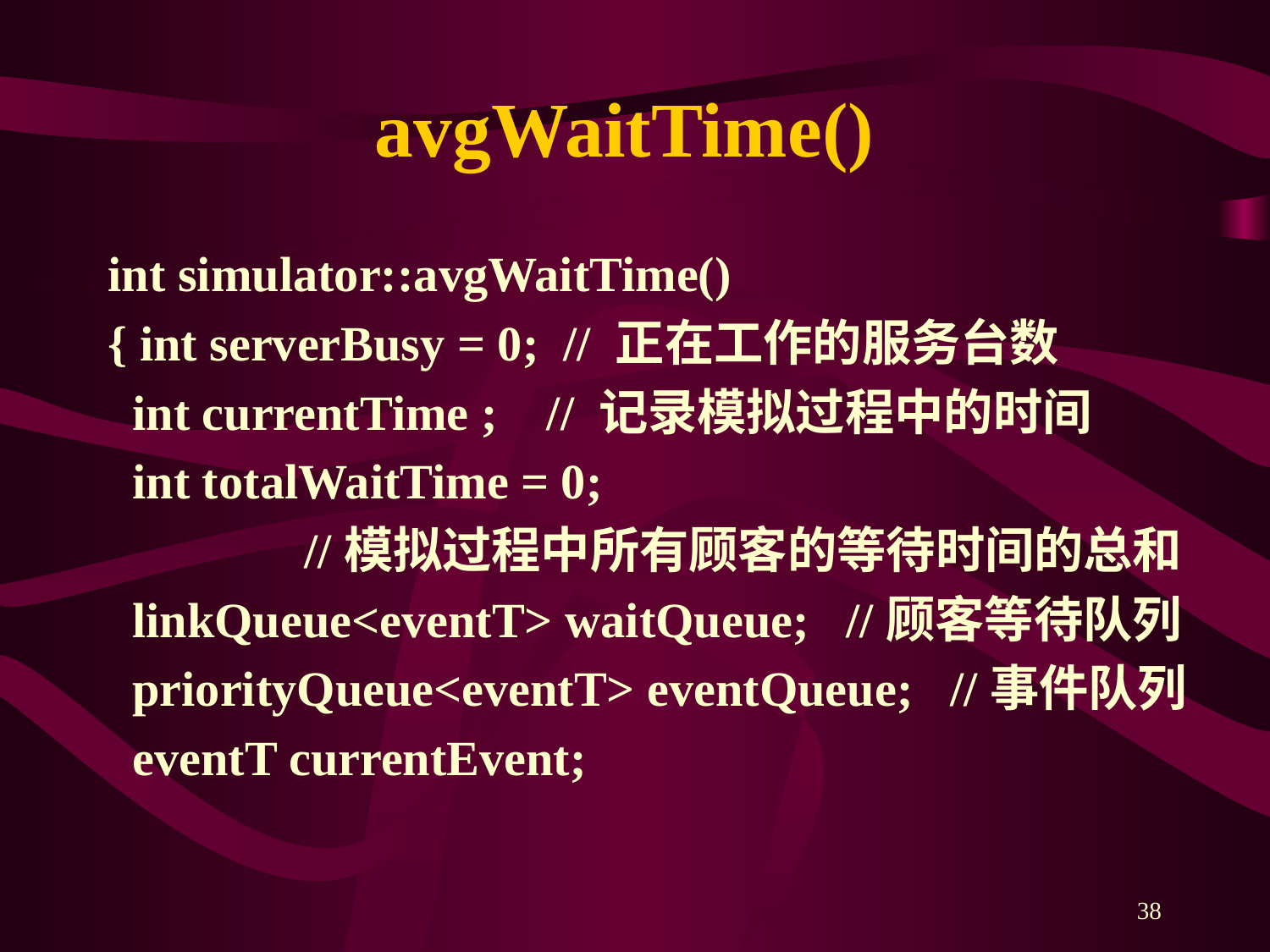

# avgWaitTime()
int simulator::avgWaitTime()
{ int serverBusy = 0;  // 正在工作的服务台数
  int currentTime ;    // 记录模拟过程中的时间
  int totalWaitTime = 0;
                //模拟过程中所有顾客的等待时间的总和
  linkQueue<eventT> waitQueue;   //顾客等待队列
  priorityQueue<eventT> eventQueue;   //事件队列
  eventT currentEvent;

38